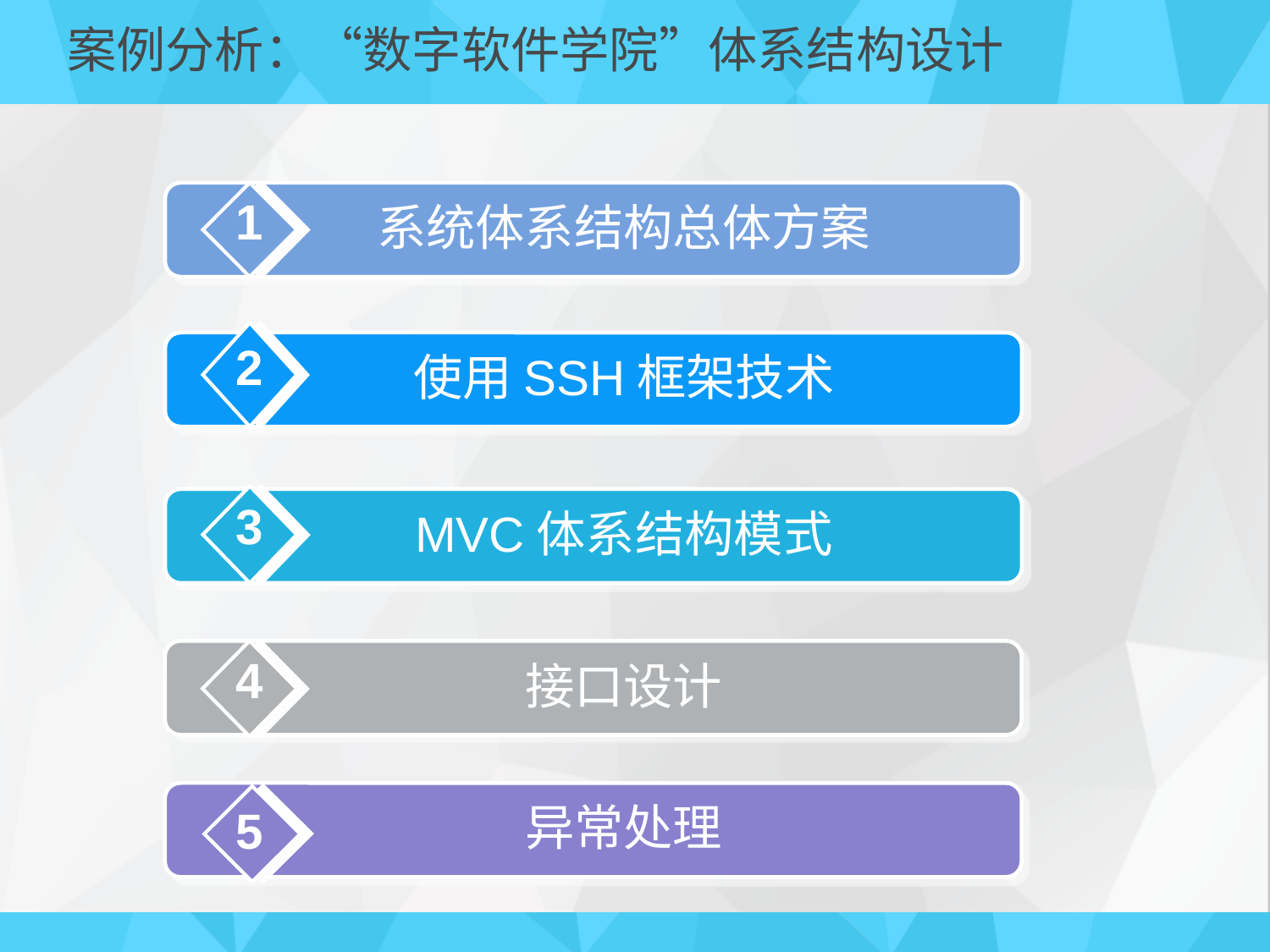

# 案例分析：“数字软件学院”体系结构设计

1
系统体系结构总体方案

2

使用SSH框架技术

3
MVC体系结构模式

4
接口设计
4

异常处理
5